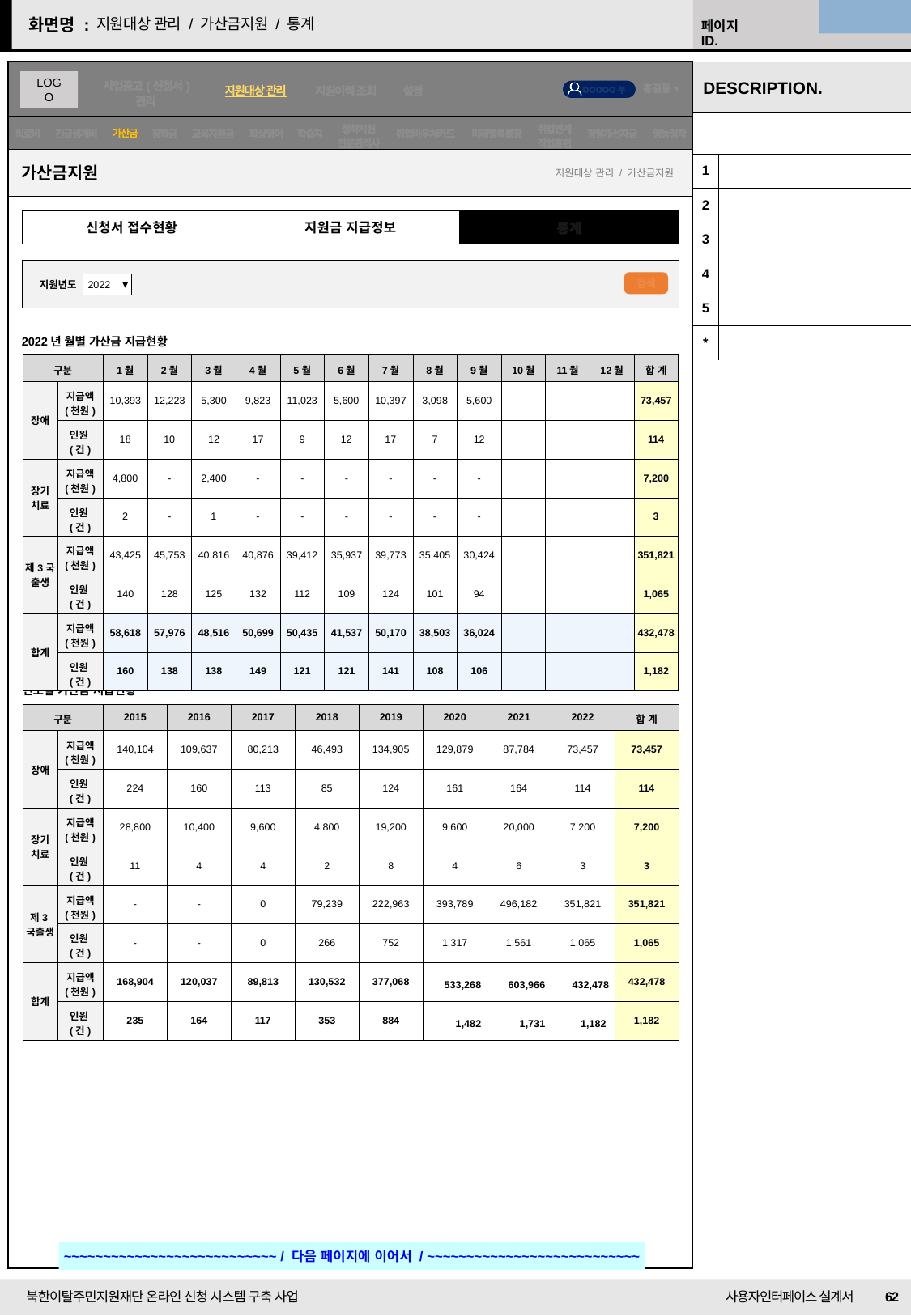

22/10/18 수정
지원대상 관리 / 가산금지원 / 통계

가산금
|  |  |
| --- | --- |
| 1 |  |
| 2 |  |
| 3 |  |
| 4 |  |
| 5 |  |
| \* |  |
가산금지원
지원대상 관리 / 가산금지원
신청서 접수현황
지원금 지급정보
통계

검색
지원년도
2022

2022년 월별 가산금 지급현황
| 구분 |  | 1월 | 2월 | 3월 | 4월 | 5월 | 6월 | 7월 | 8월 | 9월 | 10월 | 11월 | 12월 | 합 계 |
| --- | --- | --- | --- | --- | --- | --- | --- | --- | --- | --- | --- | --- | --- | --- |
| 장애 | 지급액 (천원) | 10,393 | 12,223 | 5,300 | 9,823 | 11,023 | 5,600 | 10,397 | 3,098 | 5,600 |  |  |  | 73,457 |
|  | 인원(건) | 18 | 10 | 12 | 17 | 9 | 12 | 17 | 7 | 12 |  |  |  | 114 |
| 장기 치료 | 지급액 (천원) | 4,800 | - | 2,400 | - | - | - | - | - | - |  |  |  | 7,200 |
|  | 인원(건) | 2 | - | 1 | - | - | - | - | - | - |  |  |  | 3 |
| 제3국 출생 | 지급액 (천원) | 43,425 | 45,753 | 40,816 | 40,876 | 39,412 | 35,937 | 39,773 | 35,405 | 30,424 |  |  |  | 351,821 |
|  | 인원(건) | 140 | 128 | 125 | 132 | 112 | 109 | 124 | 101 | 94 |  |  |  | 1,065 |
| 합계 | 지급액 (천원) | 58,618 | 57,976 | 48,516 | 50,699 | 50,435 | 41,537 | 50,170 | 38,503 | 36,024 |  |  |  | 432,478 |
|  | 인원(건) | 160 | 138 | 138 | 149 | 121 | 121 | 141 | 108 | 106 |  |  |  | 1,182 |
연도별 가산금 지급현황
| 구분 |  | 2015 | 2016 | 2017 | 2018 | 2019 | 2020 | 2021 | 2022 | 합 계 |
| --- | --- | --- | --- | --- | --- | --- | --- | --- | --- | --- |
| 장애 | 지급액 (천원) | 140,104 | 109,637 | 80,213 | 46,493 | 134,905 | 129,879 | 87,784 | 73,457 | 73,457 |
|  | 인원(건) | 224 | 160 | 113 | 85 | 124 | 161 | 164 | 114 | 114 |
| 장기 치료 | 지급액 (천원) | 28,800 | 10,400 | 9,600 | 4,800 | 19,200 | 9,600 | 20,000 | 7,200 | 7,200 |
|  | 인원(건) | 11 | 4 | 4 | 2 | 8 | 4 | 6 | 3 | 3 |
| 제3국출생 | 지급액 (천원) | - | - | 0 | 79,239 | 222,963 | 393,789 | 496,182 | 351,821 | 351,821 |
|  | 인원(건) | - | - | 0 | 266 | 752 | 1,317 | 1,561 | 1,065 | 1,065 |
| 합계 | 지급액 (천원) | 168,904 | 120,037 | 89,813 | 130,532 | 377,068 | 533,268 | 603,966 | 432,478 | 432,478 |
|  | 인원(건) | 235 | 164 | 117 | 353 | 884 | 1,482 | 1,731 | 1,182 | 1,182 |
~~~~~~~~~~~~~~~~~~~~~~~~~~~ / 다음 페이지에 이어서 / ~~~~~~~~~~~~~~~~~~~~~~~~~~~
62